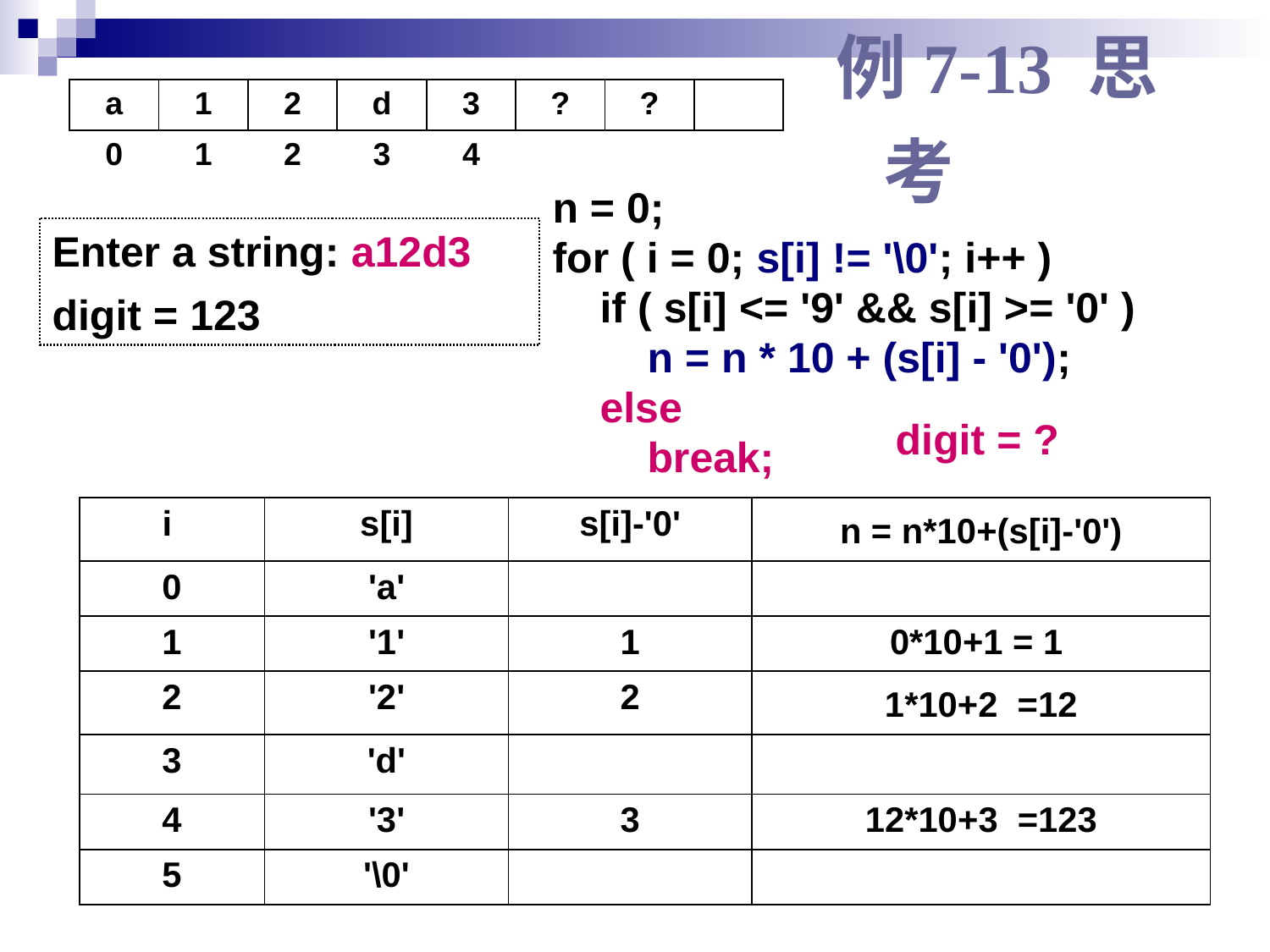

# 例7-13 思考
| a | 1 | 2 | d | 3 | ? | ? |  |
| --- | --- | --- | --- | --- | --- | --- | --- |
| 0 | 1 | 2 | 3 | 4 |  |  |  |
n = 0;
for ( i = 0; s[i] != '\0'; i++ )
    if ( s[i] <= '9' && s[i] >= '0' )
        n = n * 10 + (s[i] - '0');
    else
        break;

Enter a string: a12d3
digit = 123
digit = ?
| i | s[i] | s[i]-'0' | n = n\*10+(s[i]-'0') |
| --- | --- | --- | --- |
| 0 | 'a' |  |  |
| 1 | '1' | 1 | 0\*10+1 = 1 |
| 2 | '2' | 2 | 1\*10+2 =12 |
| 3 | 'd' |  |  |
| 4 | '3' | 3 | 12\*10+3 =123 |
| 5 | '\0' |  |  |